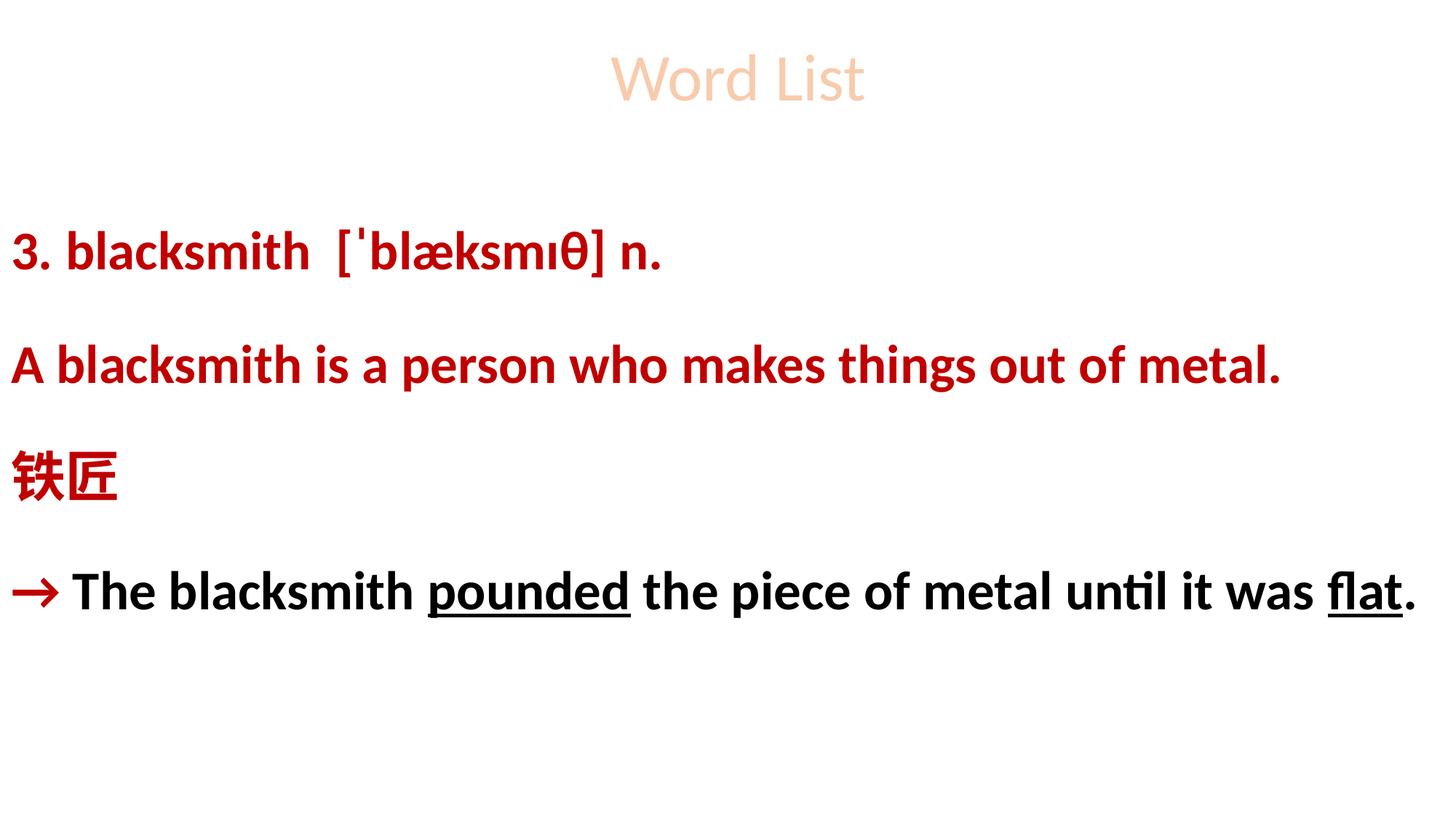

# Word List
3. blacksmith  [ˈblæksmɪθ] n.
A blacksmith is a person who makes things out of metal.
铁匠
→ The blacksmith pounded the piece of metal until it was flat.